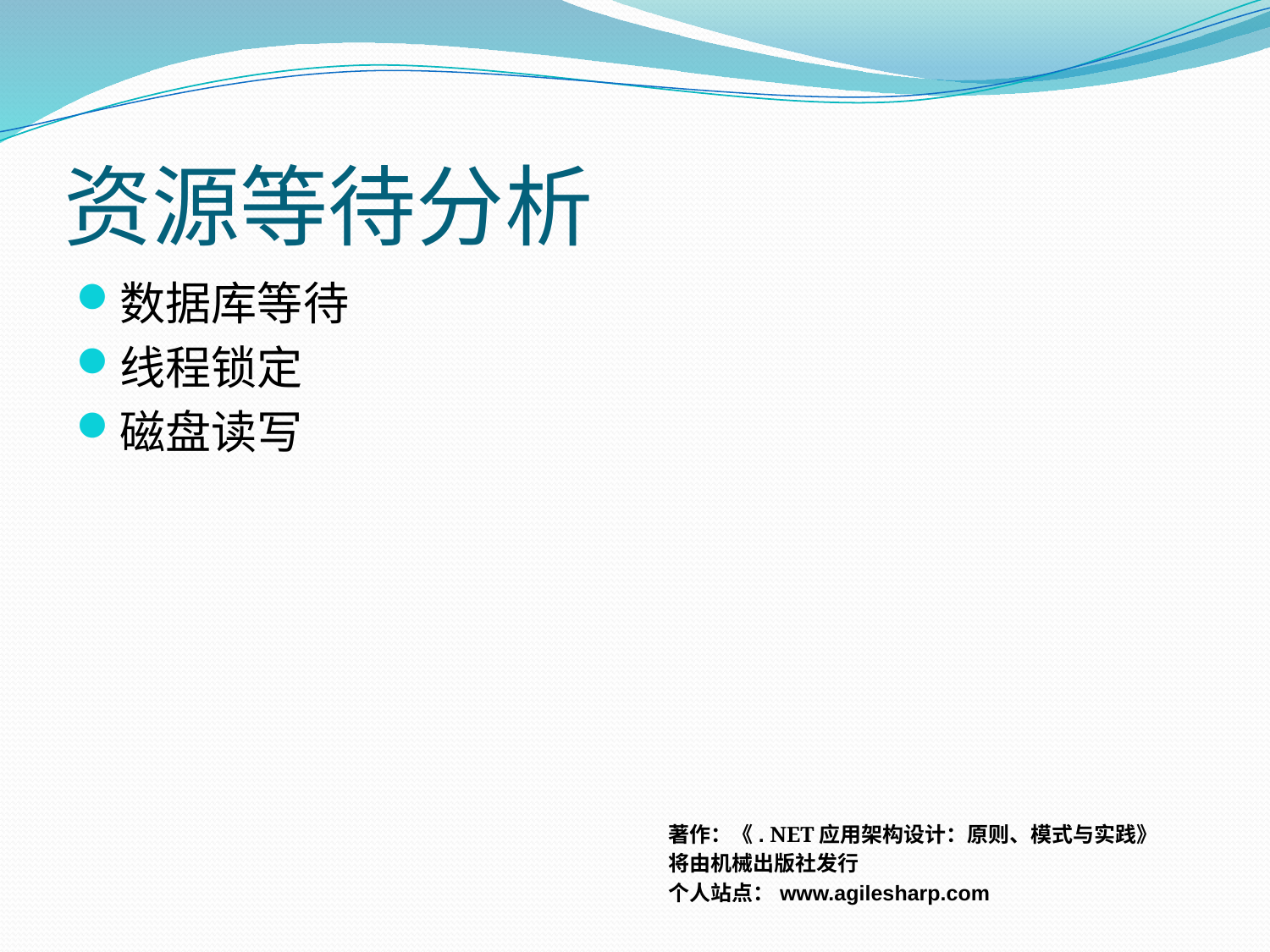

# 资源等待分析
数据库等待
线程锁定
磁盘读写
著作：《. NET应用架构设计：原则、模式与实践》
将由机械出版社发行
个人站点：www.agilesharp.com